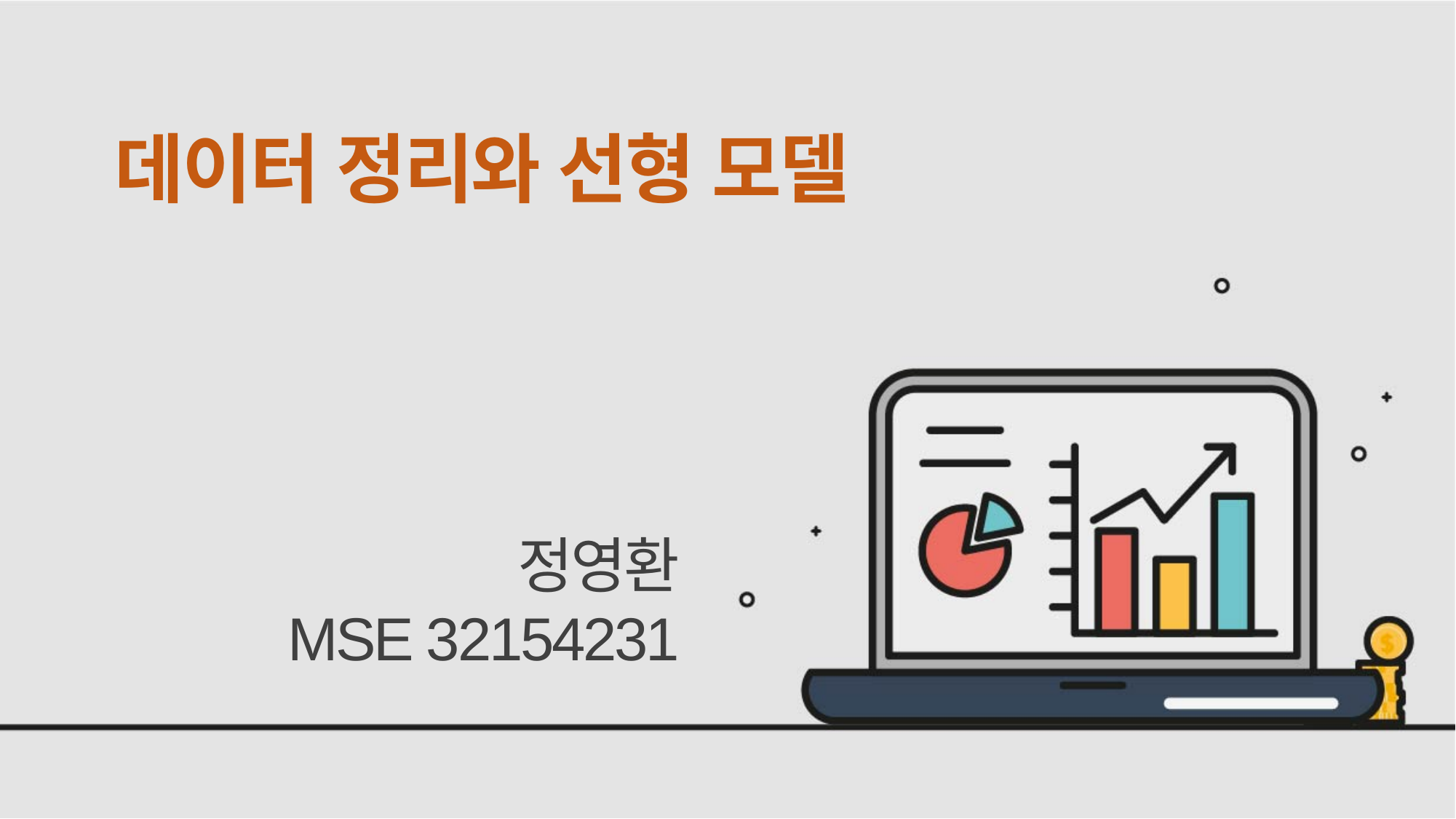

데이터 정리와 선형 모델
정영환
MSE 32154231